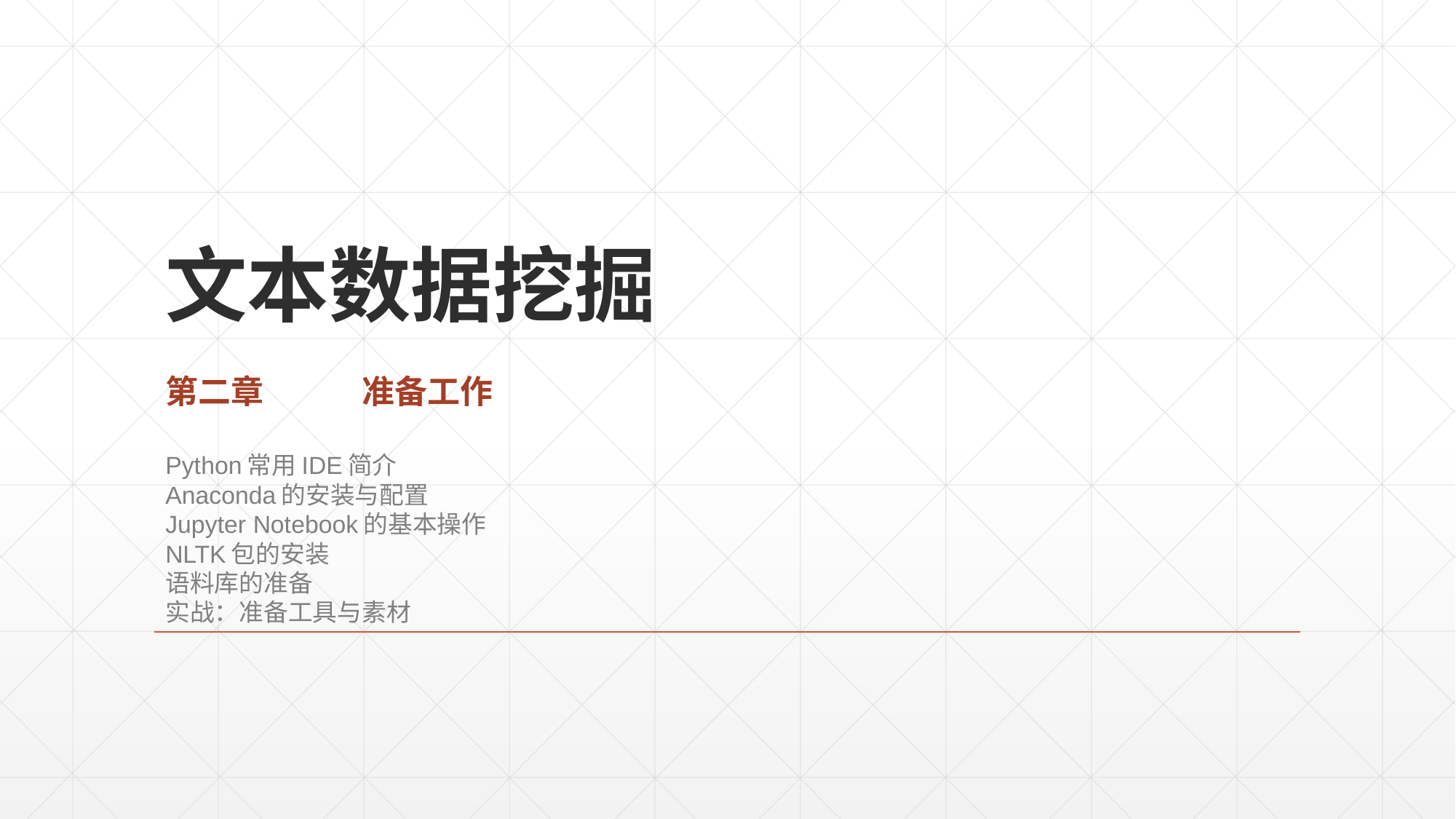

# 文本数据挖掘 第二章	准备工作 Python常用IDE简介 Anaconda的安装与配置 Jupyter Notebook的基本操作 NLTK包的安装 语料库的准备 实战：准备工具与素材